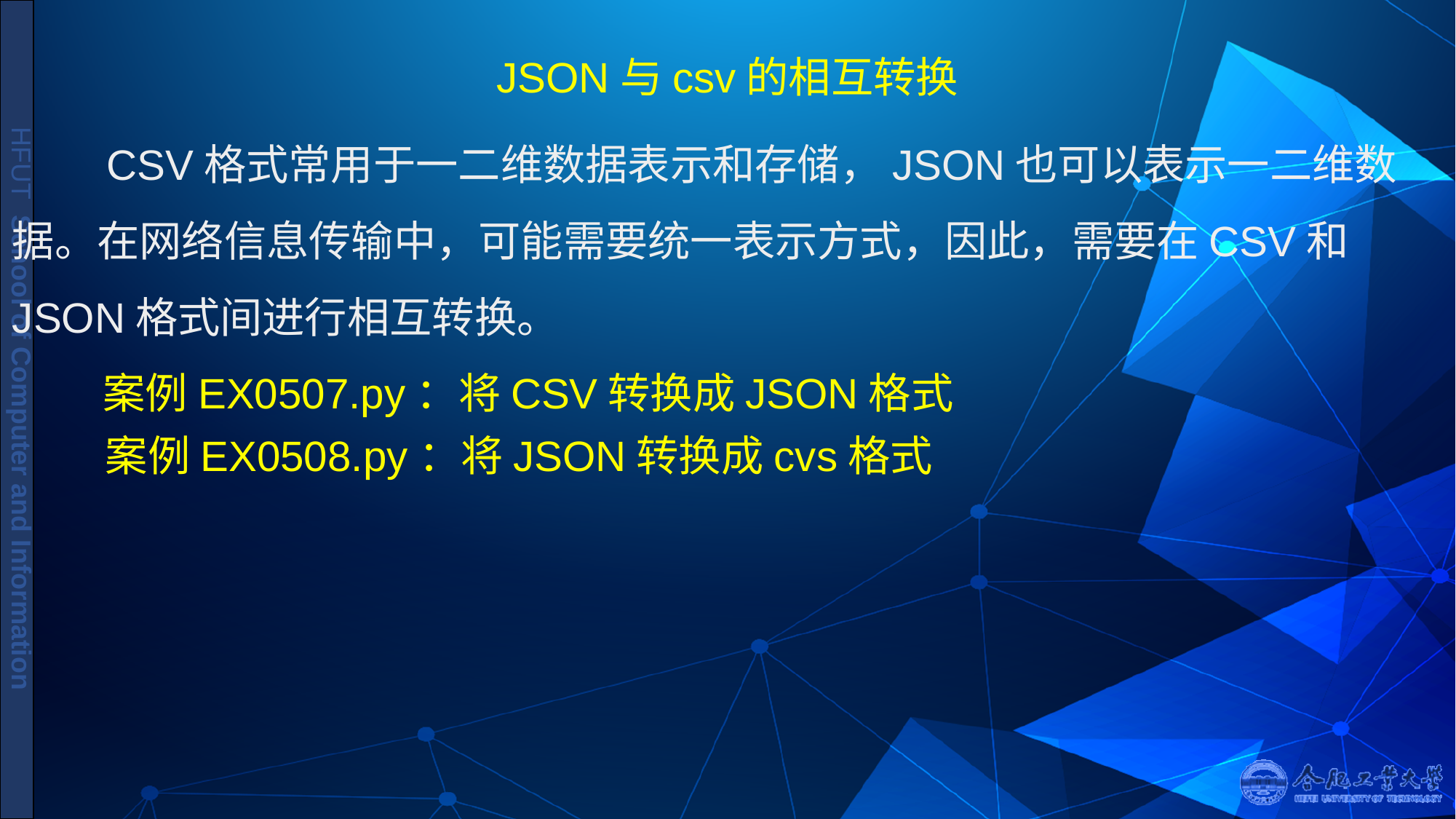

# JSON与csv的相互转换
        CSV格式常用于一二维数据表示和存储，JSON也可以表示一二维数据。在网络信息传输中，可能需要统一表示方式，因此，需要在CSV和JSON格式间进行相互转换。
案例EX0507.py：将CSV转换成JSON格式
案例EX0508.py：将JSON转换成cvs格式